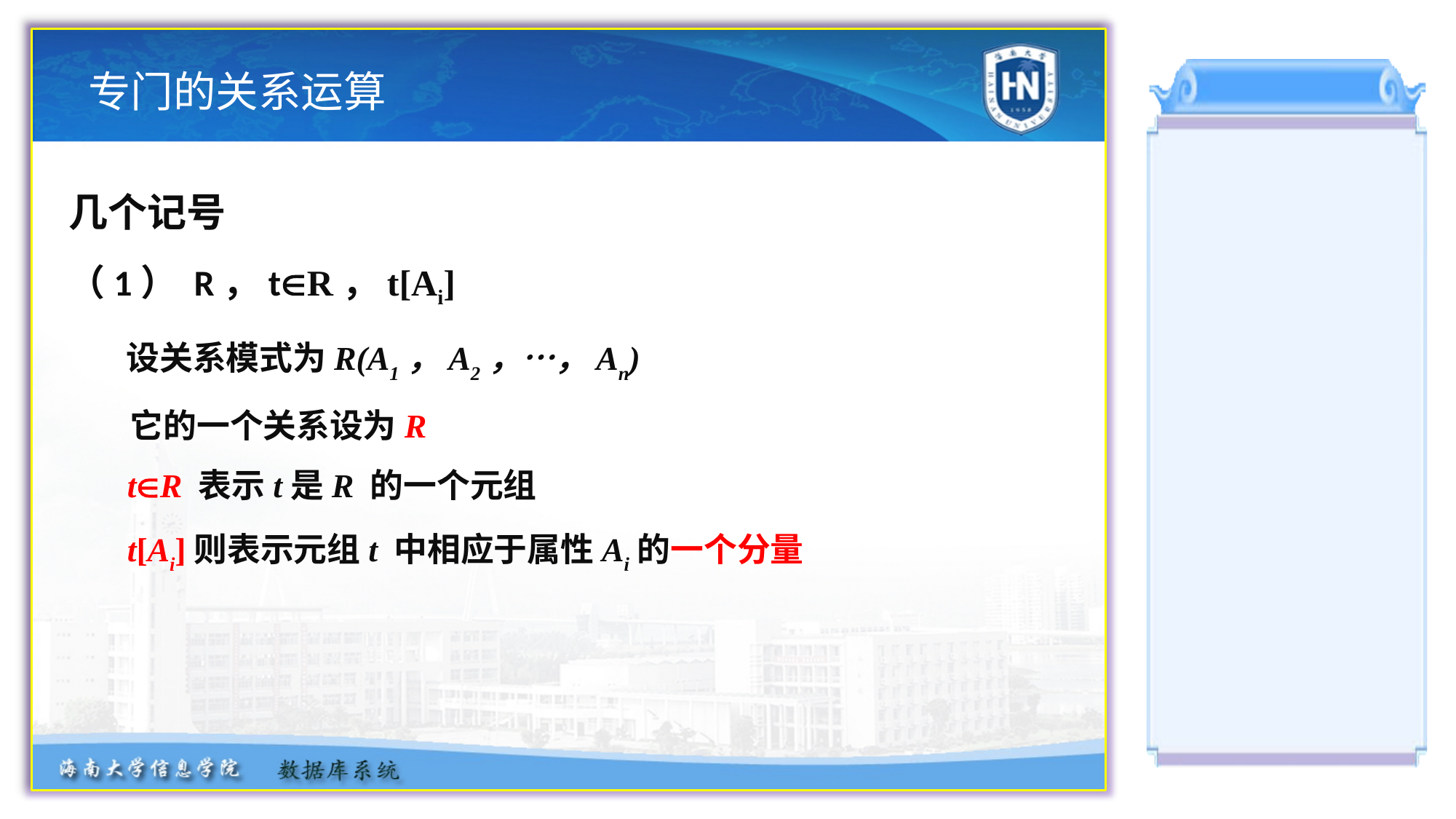

# 专门的关系运算
几个记号
（1） R，t∈R，t[Ai]
      设关系模式为R(A1，A2，…，An)
       它的一个关系设为R
       t∈R 表示t是R 的一个元组
       t[Ai]则表示元组t 中相应于属性Ai的一个分量